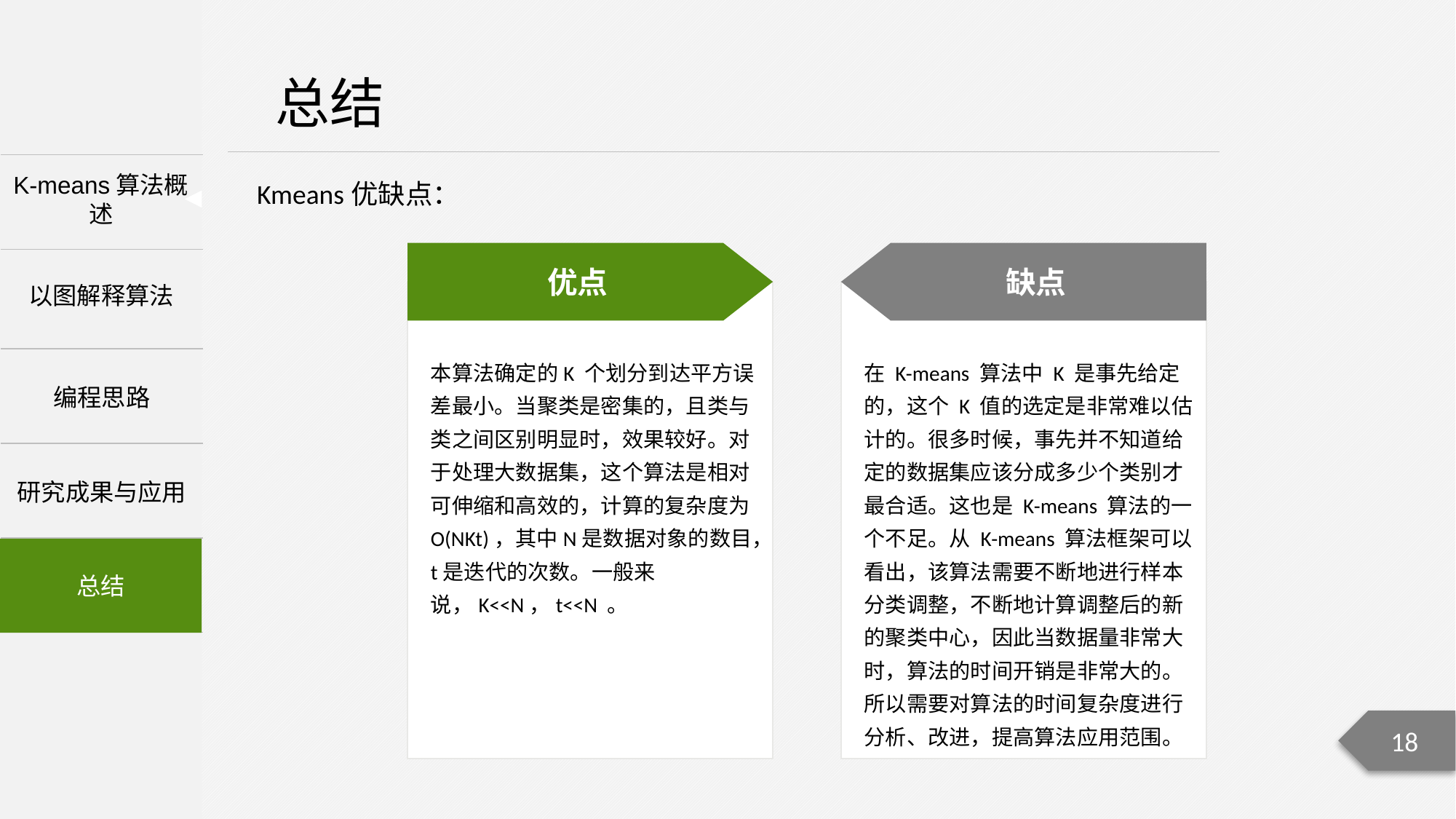

Kmeans优缺点：
优点
缺点

本算法确定的K 个划分到达平方误差最小。当聚类是密集的，且类与类之间区别明显时，效果较好。对于处理大数据集，这个算法是相对可伸缩和高效的，计算的复杂度为O(NKt)，其中N是数据对象的数目，t是迭代的次数。一般来说，K<<N，t<<N 。
在 K-means 算法中 K 是事先给定的，这个 K 值的选定是非常难以估计的。很多时候，事先并不知道给定的数据集应该分成多少个类别才最合适。这也是 K-means 算法的一个不足。从 K-means 算法框架可以看出，该算法需要不断地进行样本分类调整，不断地计算调整后的新的聚类中心，因此当数据量非常大时，算法的时间开销是非常大的。所以需要对算法的时间复杂度进行分析、改进，提高算法应用范围。